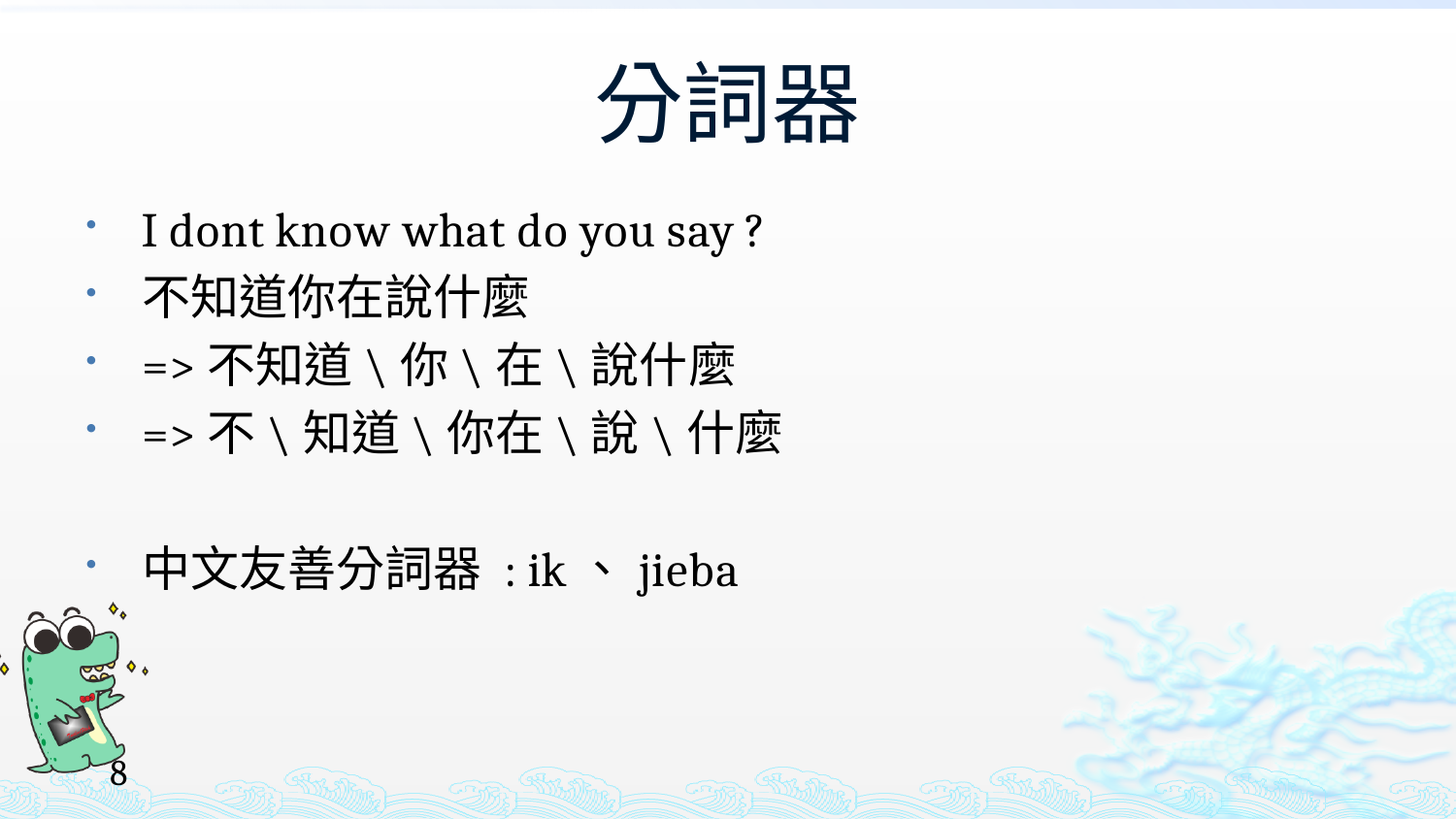

# 分詞器
I dont know what do you say ?
不知道你在說什麼
=>不知道\你\在\說什麼
=>不\知道\你在\說\什麼

中文友善分詞器 : ik、jieba
8